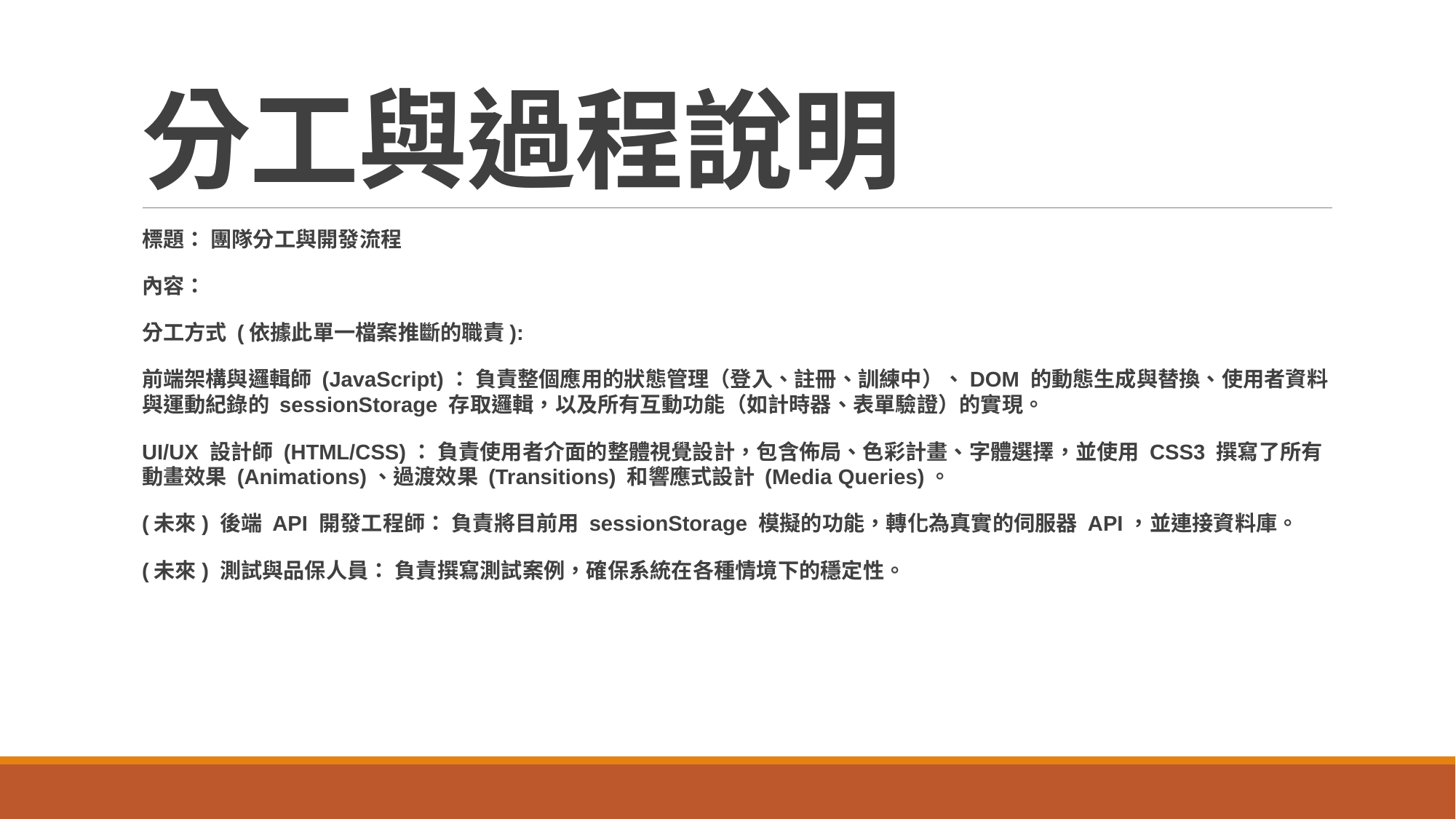

# 分工與過程說明
標題： 團隊分工與開發流程
內容：
分工方式 (依據此單一檔案推斷的職責):
前端架構與邏輯師 (JavaScript)： 負責整個應用的狀態管理（登入、註冊、訓練中）、DOM 的動態生成與替換、使用者資料與運動紀錄的 sessionStorage 存取邏輯，以及所有互動功能（如計時器、表單驗證）的實現。
UI/UX 設計師 (HTML/CSS)： 負責使用者介面的整體視覺設計，包含佈局、色彩計畫、字體選擇，並使用 CSS3 撰寫了所有動畫效果 (Animations)、過渡效果 (Transitions) 和響應式設計 (Media Queries)。
(未來) 後端 API 開發工程師： 負責將目前用 sessionStorage 模擬的功能，轉化為真實的伺服器 API，並連接資料庫。
(未來) 測試與品保人員： 負責撰寫測試案例，確保系統在各種情境下的穩定性。